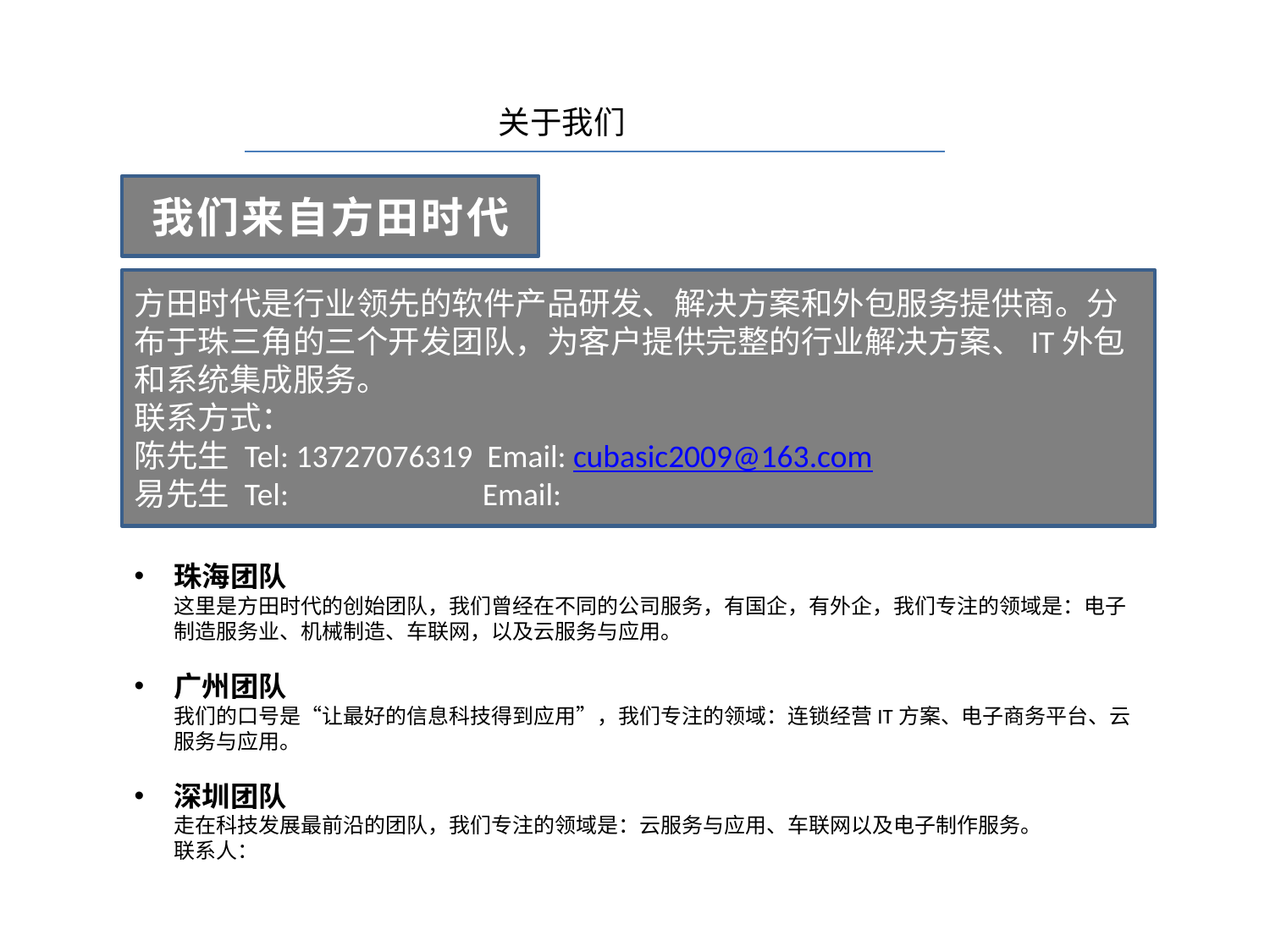

关于我们
我们来自方田时代
方田时代是行业领先的软件产品研发、解决方案和外包服务提供商。分布于珠三角的三个开发团队，为客户提供完整的行业解决方案、IT外包和系统集成服务。
联系方式：
陈先生 Tel: 13727076319  Email: cubasic2009@163.com
易先生 Tel:                           Email:
珠海团队
这里是方田时代的创始团队，我们曾经在不同的公司服务，有国企，有外企，我们专注的领域是：电子制造服务业、机械制造、车联网，以及云服务与应用。
广州团队
我们的口号是“让最好的信息科技得到应用”，我们专注的领域：连锁经营IT方案、电子商务平台、云服务与应用。
深圳团队
走在科技发展最前沿的团队，我们专注的领域是：云服务与应用、车联网以及电子制作服务。
联系人：